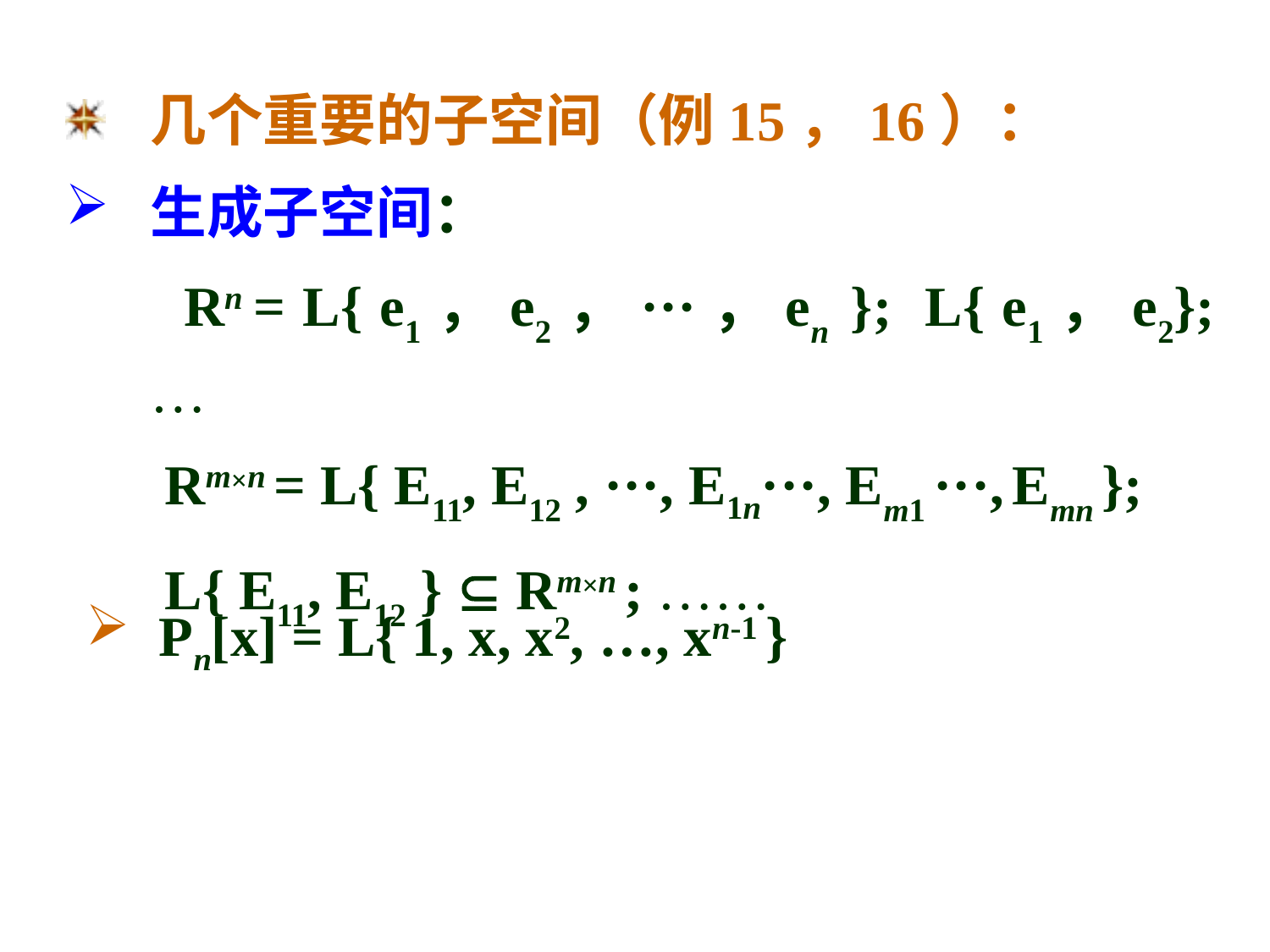

几个重要的子空间（例15，16）：
生成子空间：
       Rn = L{ e1，e2，···，en  };  L{ e1，e2}; …
       Rm×n = L{ E11, E12 , ···, E1n···, Em1 ···, Emn };
       L{ E11, E12 } ⊆ Rm×n ; ……
  Pn[x] = L{ 1, x, x2, …, xn-1 }